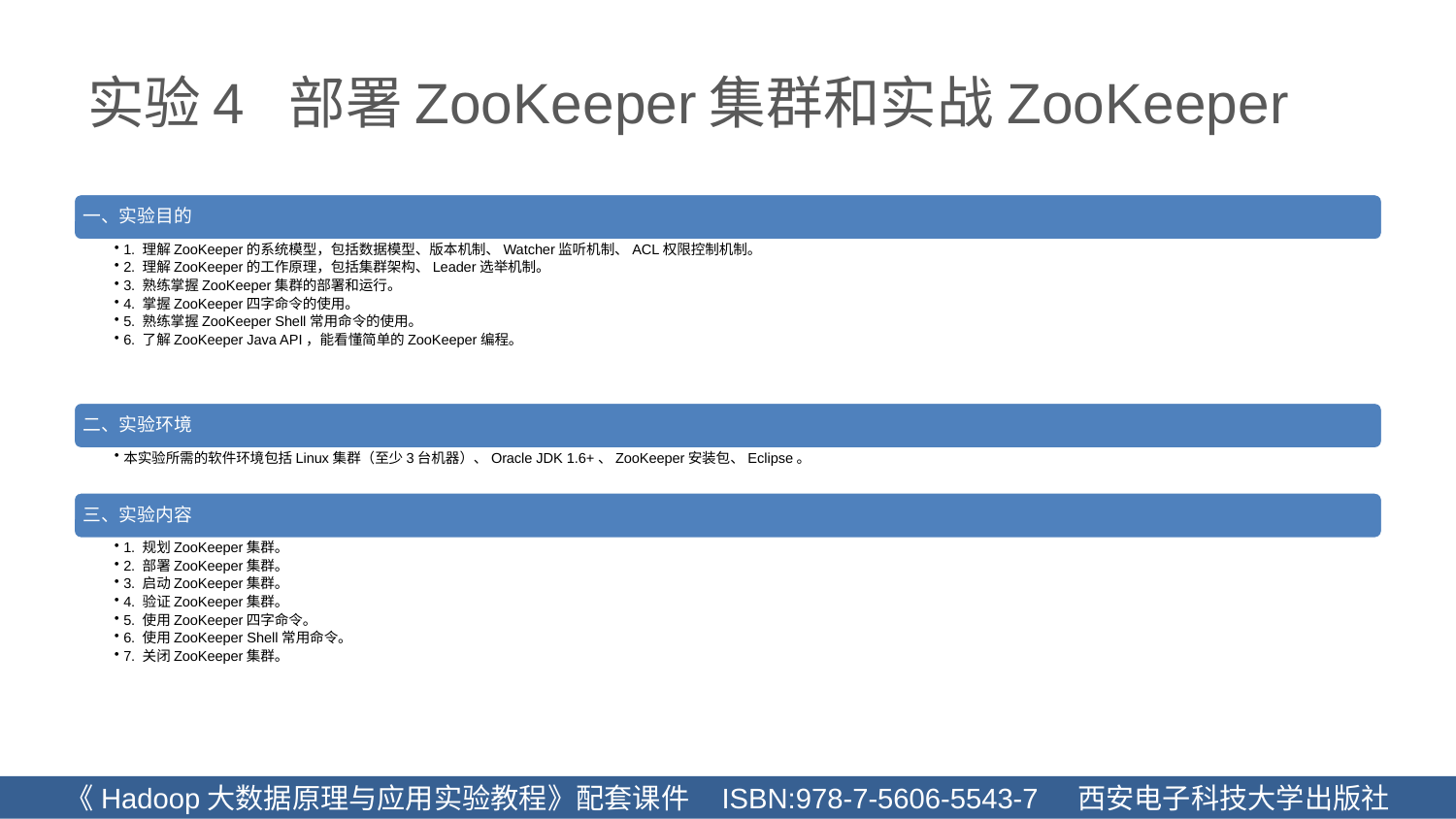

# 实验4  部署ZooKeeper集群和实战ZooKeeper
一、实验目的
1. 理解ZooKeeper的系统模型，包括数据模型、版本机制、Watcher监听机制、ACL权限控制机制。
2. 理解ZooKeeper的工作原理，包括集群架构、Leader选举机制。
3. 熟练掌握ZooKeeper集群的部署和运行。
4. 掌握ZooKeeper四字命令的使用。
5. 熟练掌握ZooKeeper Shell常用命令的使用。
6. 了解ZooKeeper Java API，能看懂简单的ZooKeeper编程。
二、实验环境
本实验所需的软件环境包括Linux集群（至少3台机器）、Oracle JDK 1.6+、ZooKeeper安装包、Eclipse。
三、实验内容
1. 规划ZooKeeper集群。
2. 部署ZooKeeper集群。
3. 启动ZooKeeper集群。
4. 验证ZooKeeper集群。
5. 使用ZooKeeper四字命令。
6. 使用ZooKeeper Shell常用命令。
7. 关闭ZooKeeper集群。